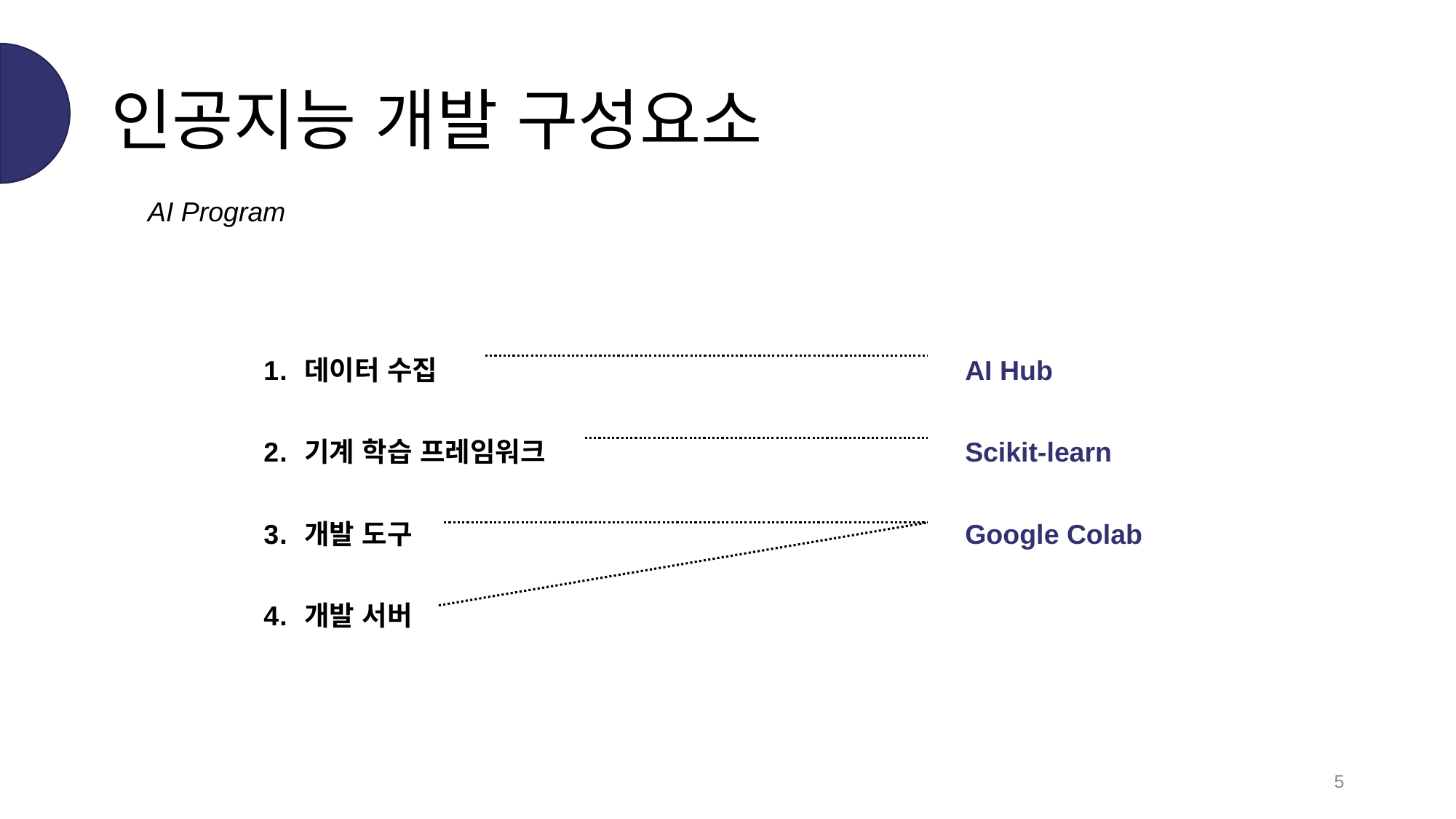

# 인공지능 개발 구성요소
AI Program
데이터 수집
기계 학습 프레임워크
개발 도구
개발 서버
AI Hub
Scikit-learn
Google Colab
5